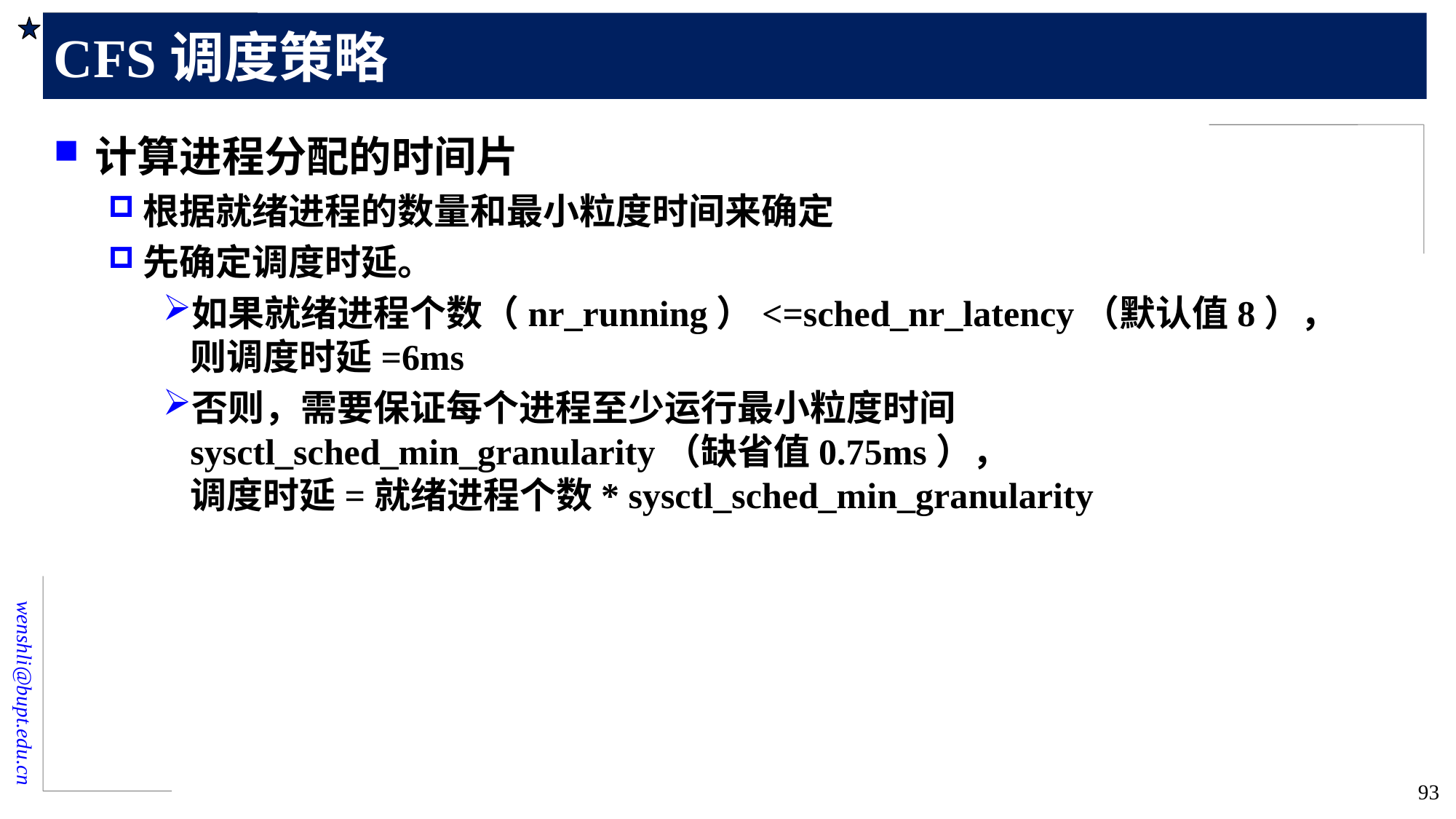

# CFS调度策略
计算进程分配的时间片
根据就绪进程的数量和最小粒度时间来确定
先确定调度时延。
如果就绪进程个数（nr_running）<=sched_nr_latency（默认值8），
则调度时延=6ms
否则，需要保证每个进程至少运行最小粒度时间sysctl_sched_min_granularity（缺省值0.75ms），
调度时延=就绪进程个数* sysctl_sched_min_granularity

93